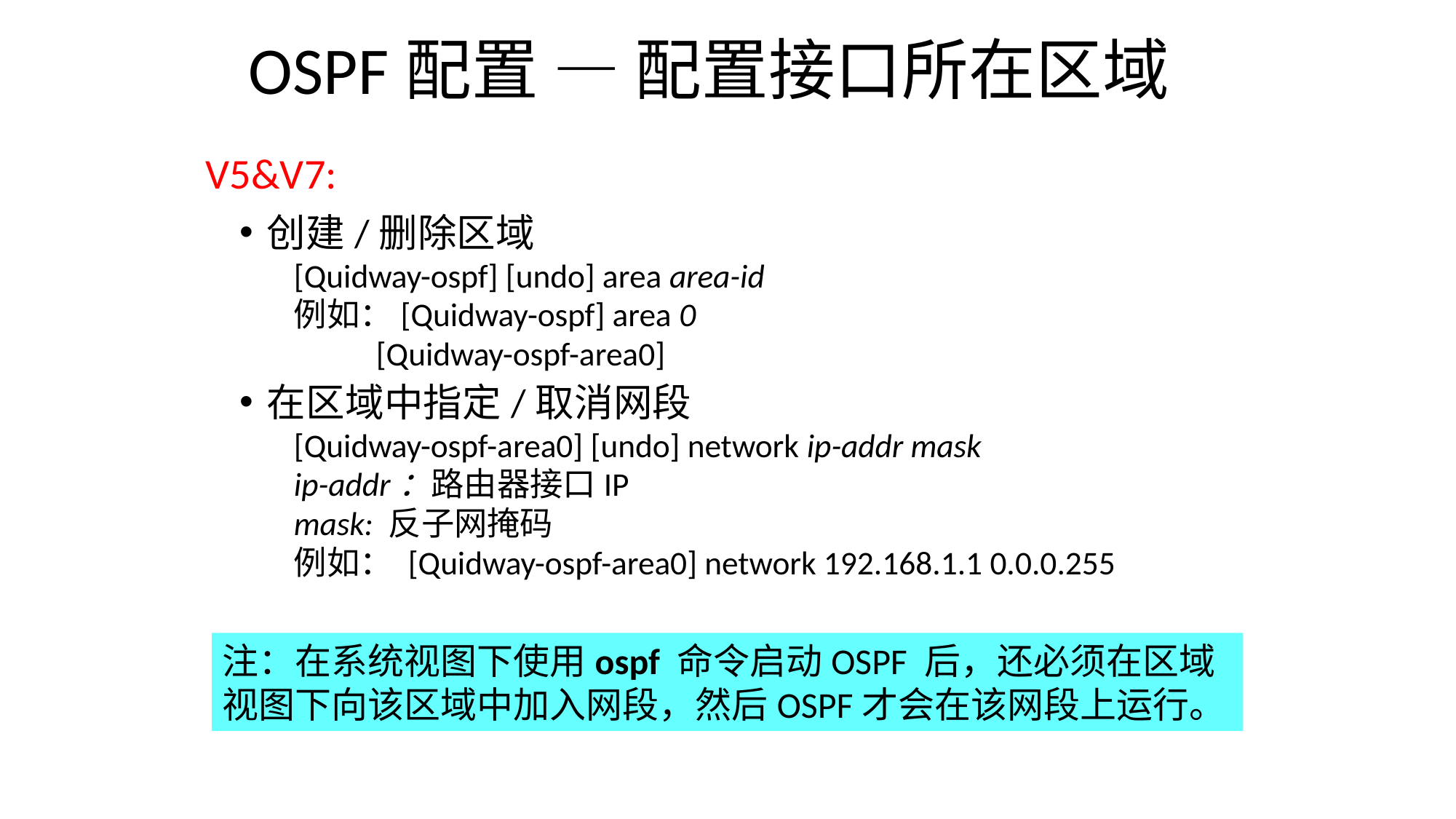

# OSPF配置 — 配置接口所在区域
V5&V7:
创建/删除区域
[Quidway-ospf] [undo] area area-id
例如：[Quidway-ospf] area 0
           [Quidway-ospf-area0]
在区域中指定/取消网段
[Quidway-ospf-area0] [undo] network ip-addr mask
ip-addr：路由器接口IP
mask: 反子网掩码
例如： [Quidway-ospf-area0] network 192.168.1.1 0.0.0.255
注：在系统视图下使用ospf 命令启动OSPF 后，还必须在区域视图下向该区域中加入网段，然后OSPF才会在该网段上运行。
36